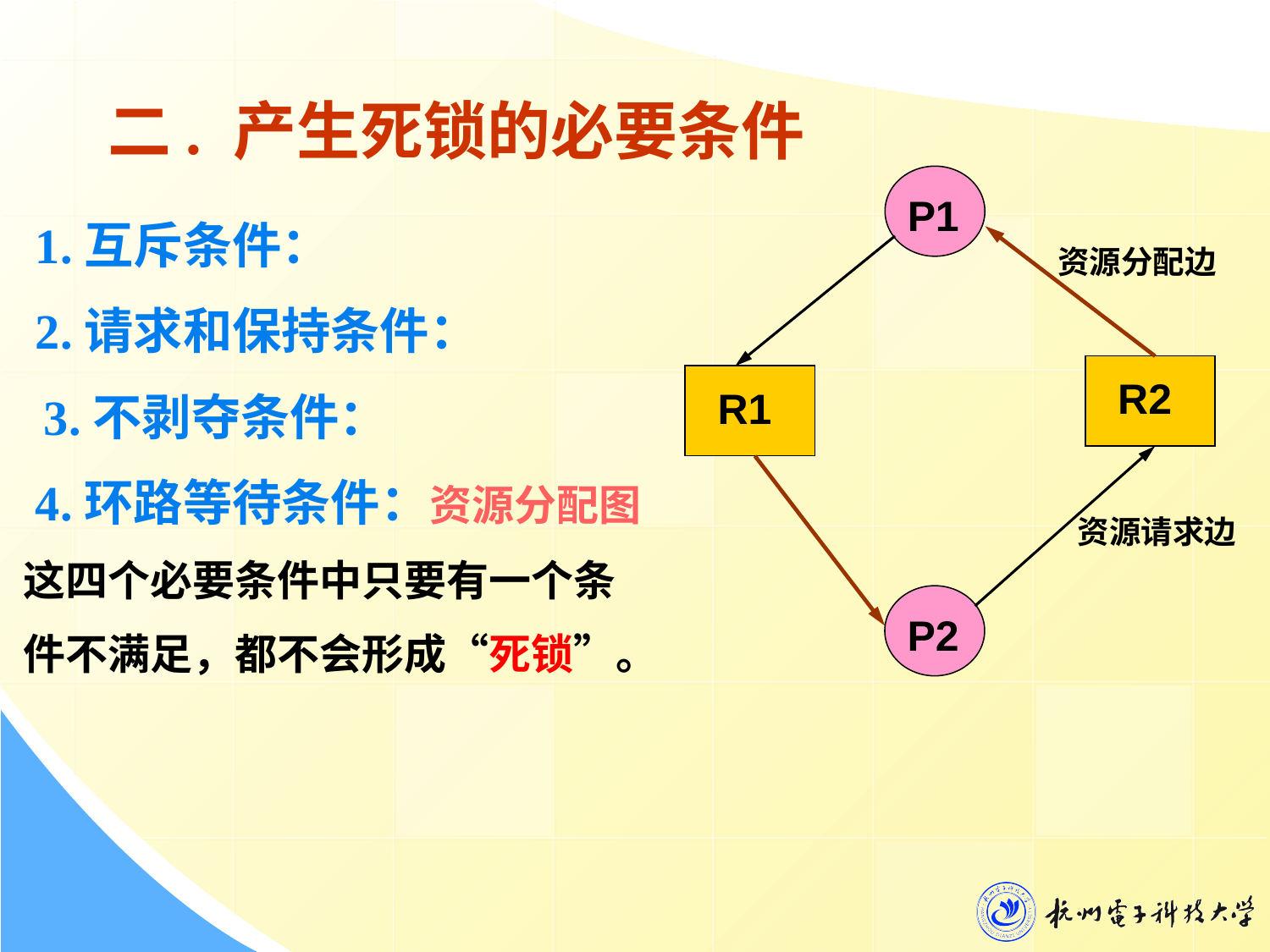

二. 产生死锁的必要条件

P1
        1.互斥条件：
        2.请求和保持条件：
         3.不剥夺条件：
        4.环路等待条件：资源分配图
        这四个必要条件中只要有一个条
        件不满足，都不会形成“死锁”。

资源分配边

R2
R1

资源请求边

P2